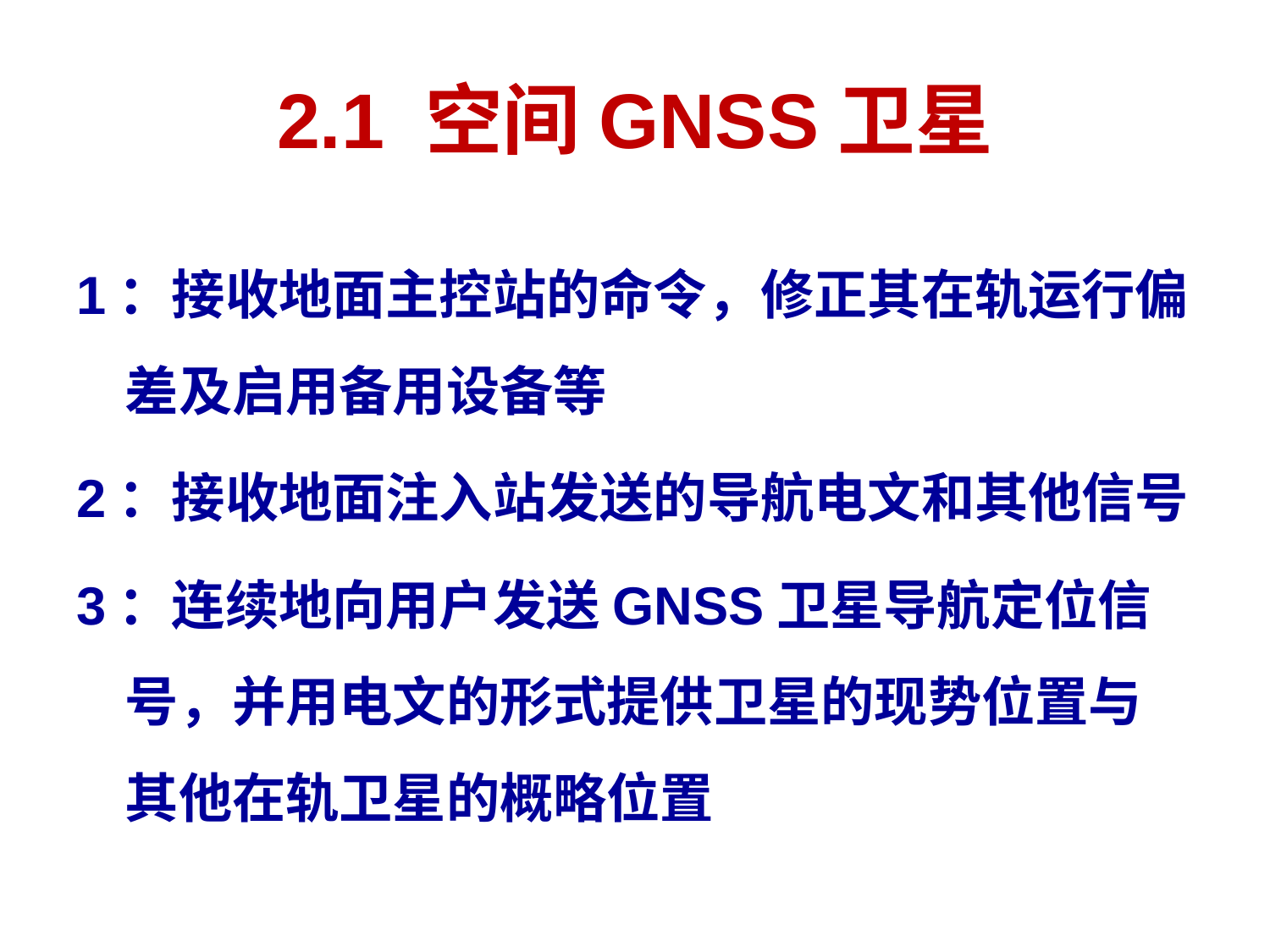

# 2.1 空间GNSS卫星

1：接收地面主控站的命令，修正其在轨运行偏差及启用备用设备等
2：接收地面注入站发送的导航电文和其他信号
3：连续地向用户发送GNSS卫星导航定位信号，并用电文的形式提供卫星的现势位置与其他在轨卫星的概略位置